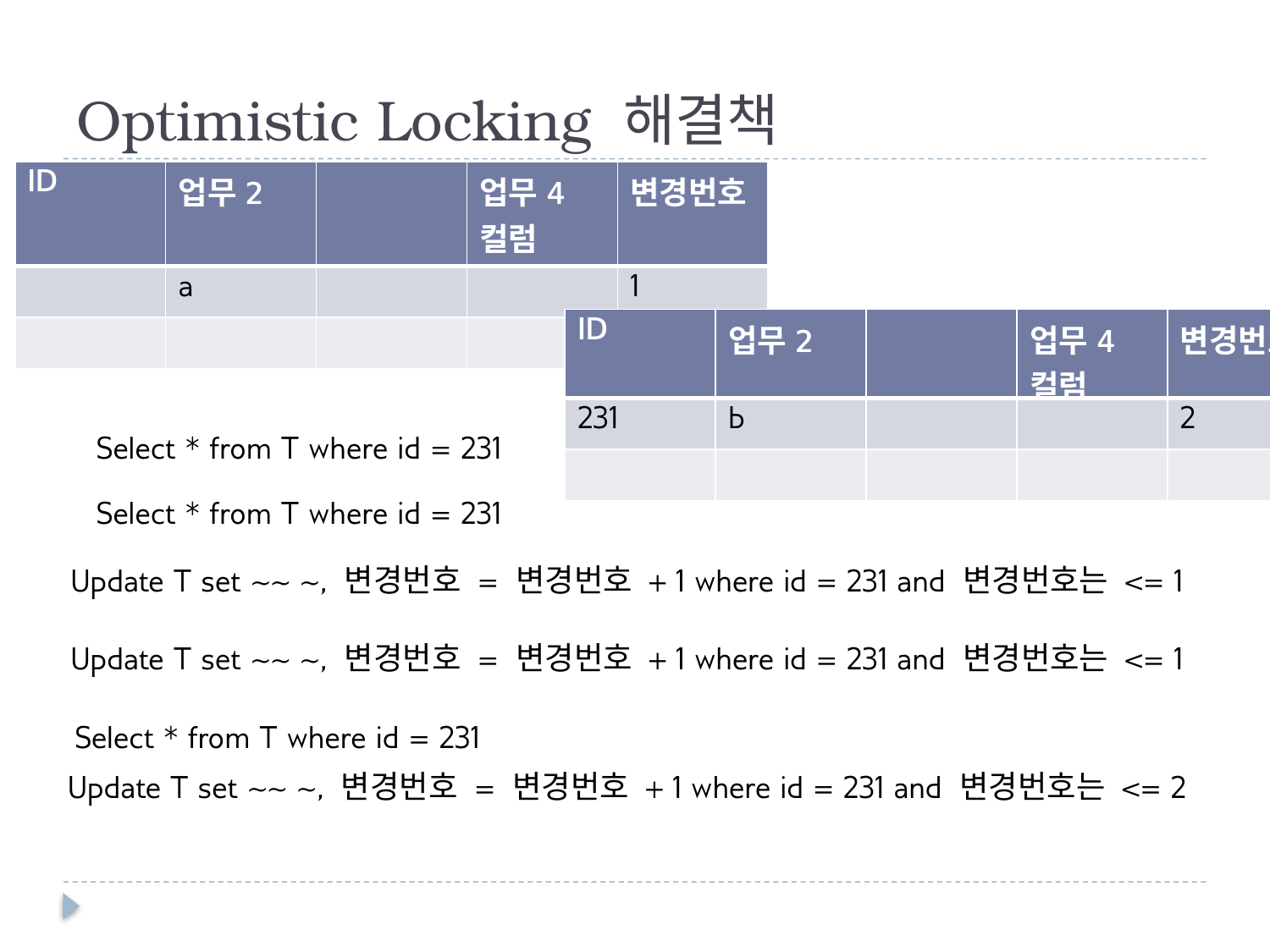

# Optimistic Locking 해결책
| ID | 업무2 |  | 업무4컬럼 | 변경번호 |
| --- | --- | --- | --- | --- |
|  | a |  |  | 1 |
|  |  |  |  |  |
| ID | 업무2 |  | 업무4컬럼 | 변경번호 |
| --- | --- | --- | --- | --- |
| 231 | b |  |  | 2 |
|  |  |  |  |  |
Select * from T where id = 231
Select * from T where id = 231
Update T set ~~ ~, 변경번호 = 변경번호 + 1 where id = 231 and 변경번호는 <= 1
Update T set ~~ ~, 변경번호 = 변경번호 + 1 where id = 231 and 변경번호는 <= 1
Select * from T where id = 231
Update T set ~~ ~, 변경번호 = 변경번호 + 1 where id = 231 and 변경번호는 <= 2